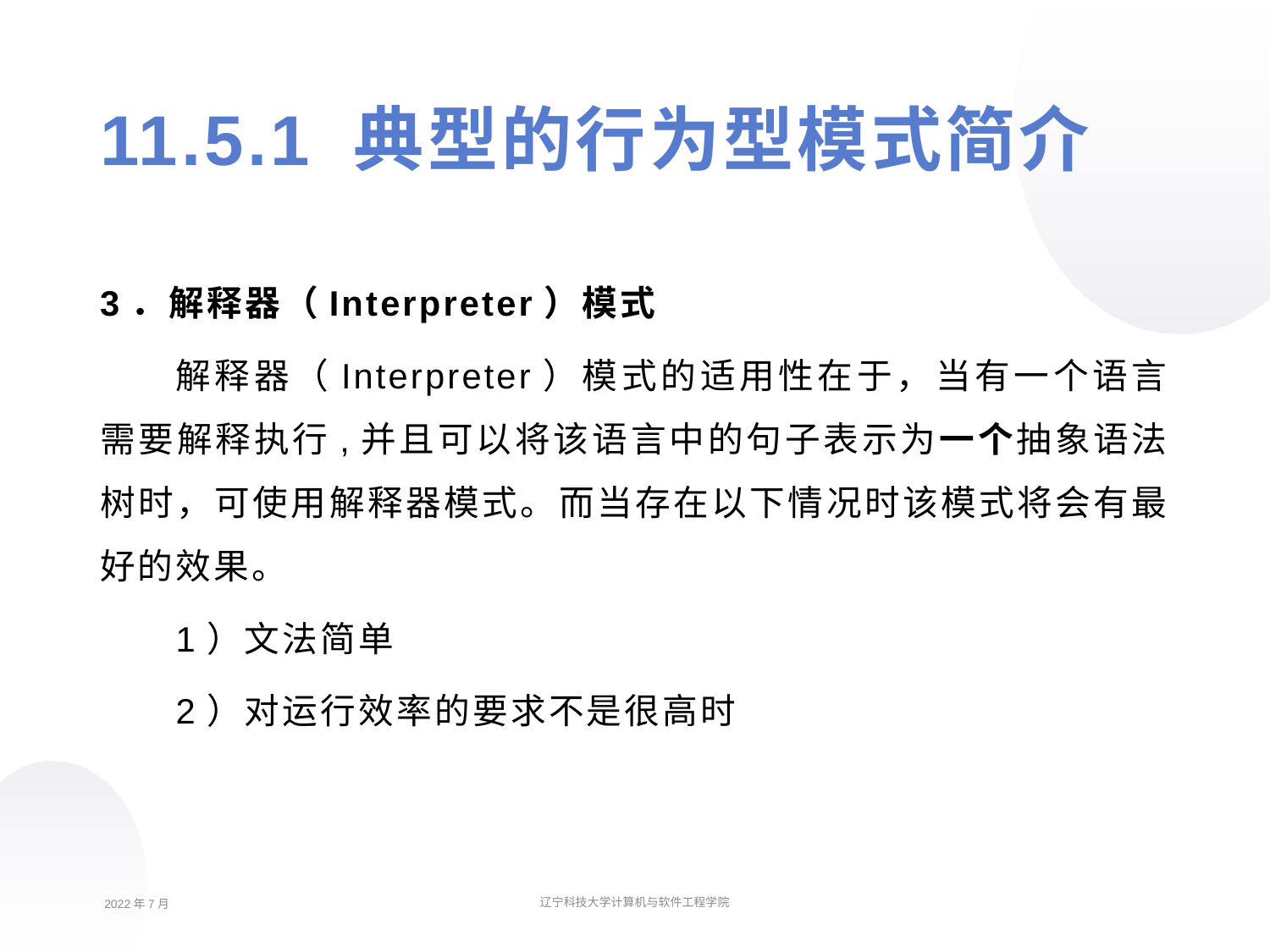

11.5.1 典型的行为型模式简介
3．解释器（Interpreter）模式
解释器（Interpreter）模式的适用性在于，当有一个语言需要解释执行,并且可以将该语言中的句子表示为一个抽象语法树时，可使用解释器模式。而当存在以下情况时该模式将会有最好的效果。
1）文法简单
2）对运行效率的要求不是很高时

2022年7月
辽宁科技大学计算机与软件工程学院
129